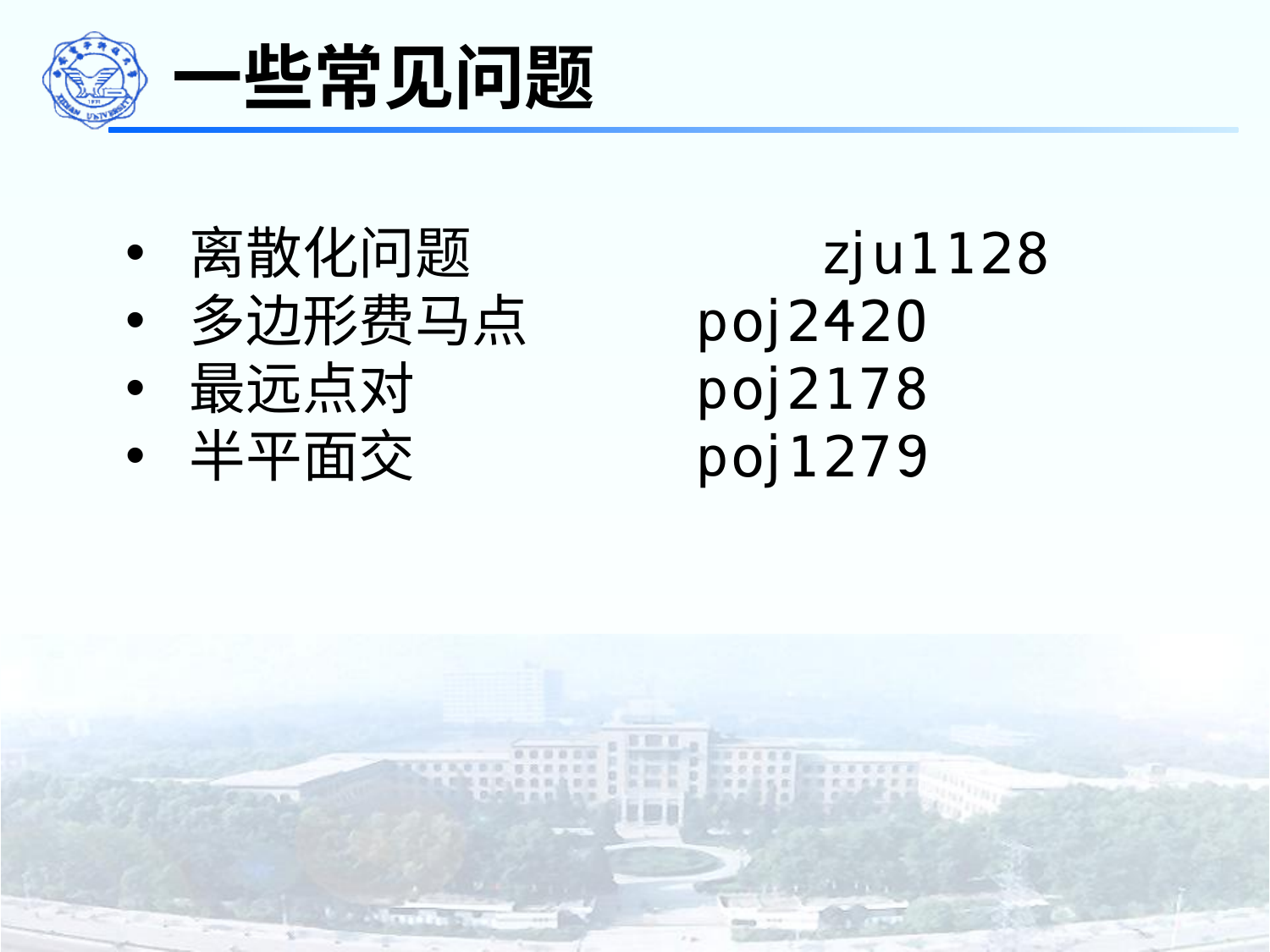

# 一些常见问题
离散化问题 			zju1128
多边形费马点		poj2420
最远点对			poj2178
半平面交			poj1279